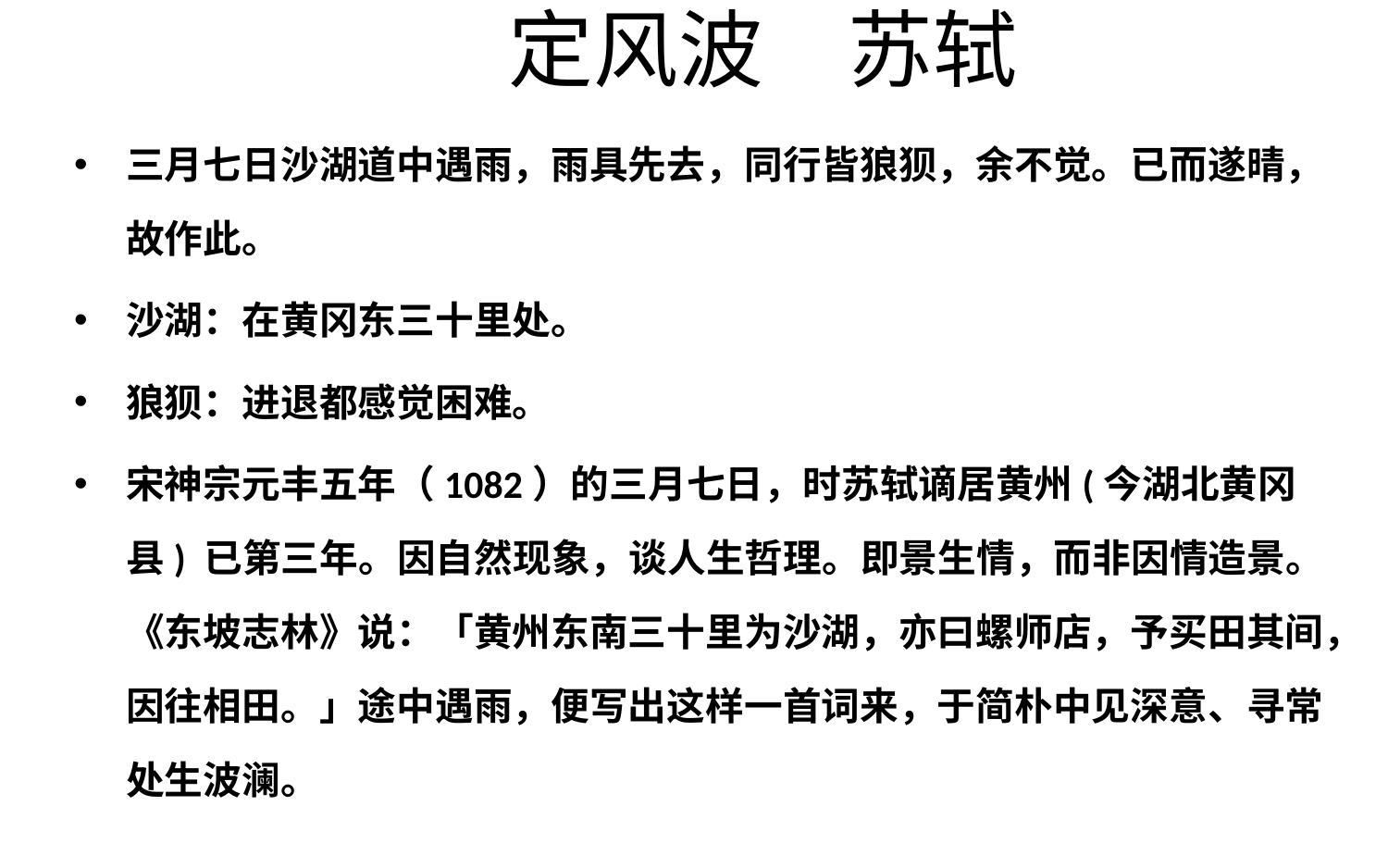

# 定风波　苏轼
三月七日沙湖道中遇雨，雨具先去，同行皆狼狈，余不觉。已而遂晴，故作此。
沙湖：在黄冈东三十里处。
狼狈：进退都感觉困难。
宋神宗元丰五年（1082）的三月七日，时苏轼谪居黄州(今湖北黄冈县) 已第三年。因自然现象，谈人生哲理。即景生情，而非因情造景。《东坡志林》说：「黄州东南三十里为沙湖，亦曰螺师店，予买田其间，因往相田。」途中遇雨，便写出这样一首词来，于简朴中见深意、寻常处生波澜。